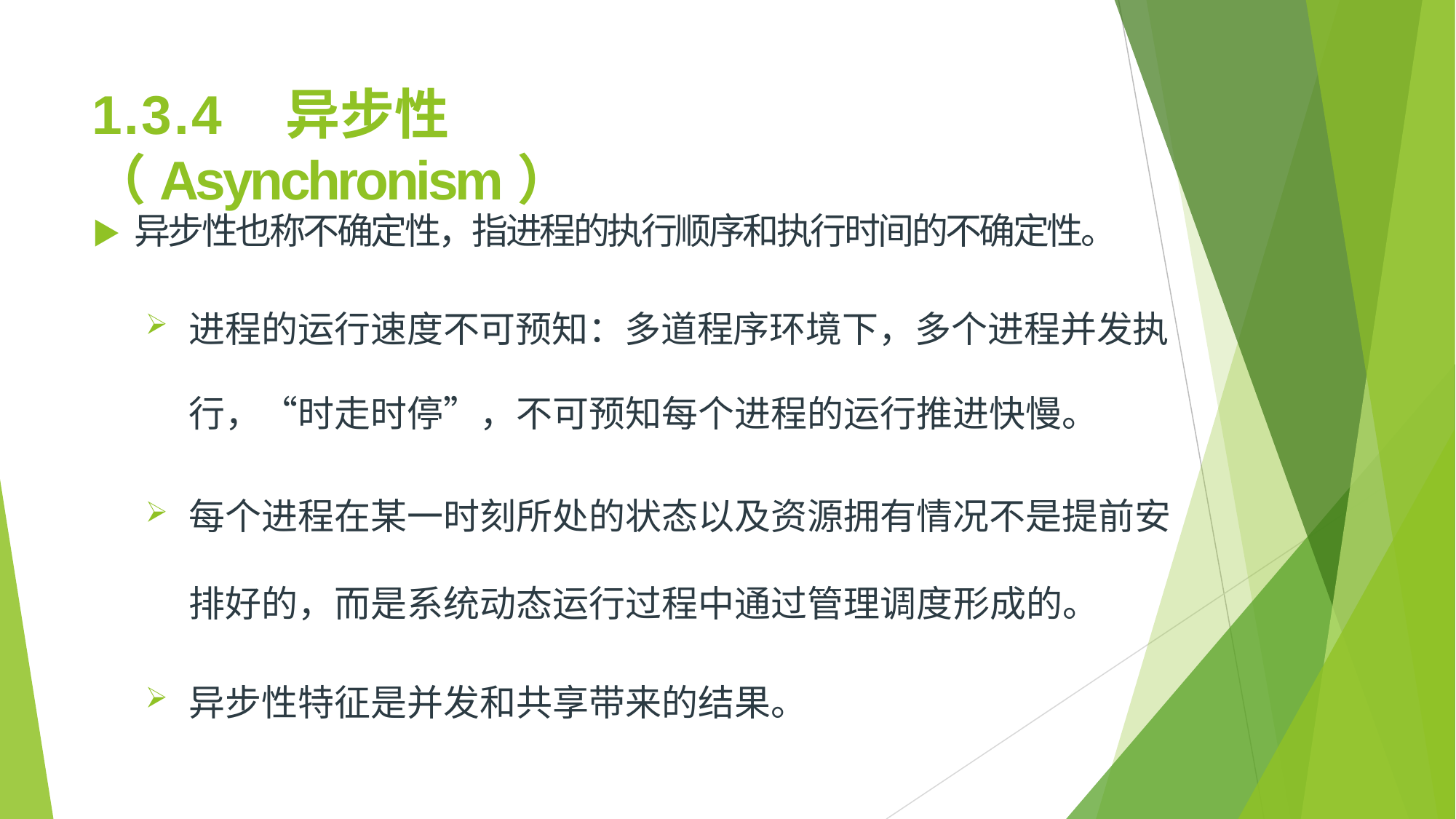

# 1.3.4	异步性（Asynchronism）
▶	异步性也称不确定性，指进程的执行顺序和执行时间的不确定性。

进程的运行速度不可预知：多道程序环境下，多个进程并发执

行，“时走时停”，不可预知每个进程的运行推进快慢。
每个进程在某一时刻所处的状态以及资源拥有情况不是提前安 排好的，而是系统动态运行过程中通过管理调度形成的。

异步性特征是并发和共享带来的结果。